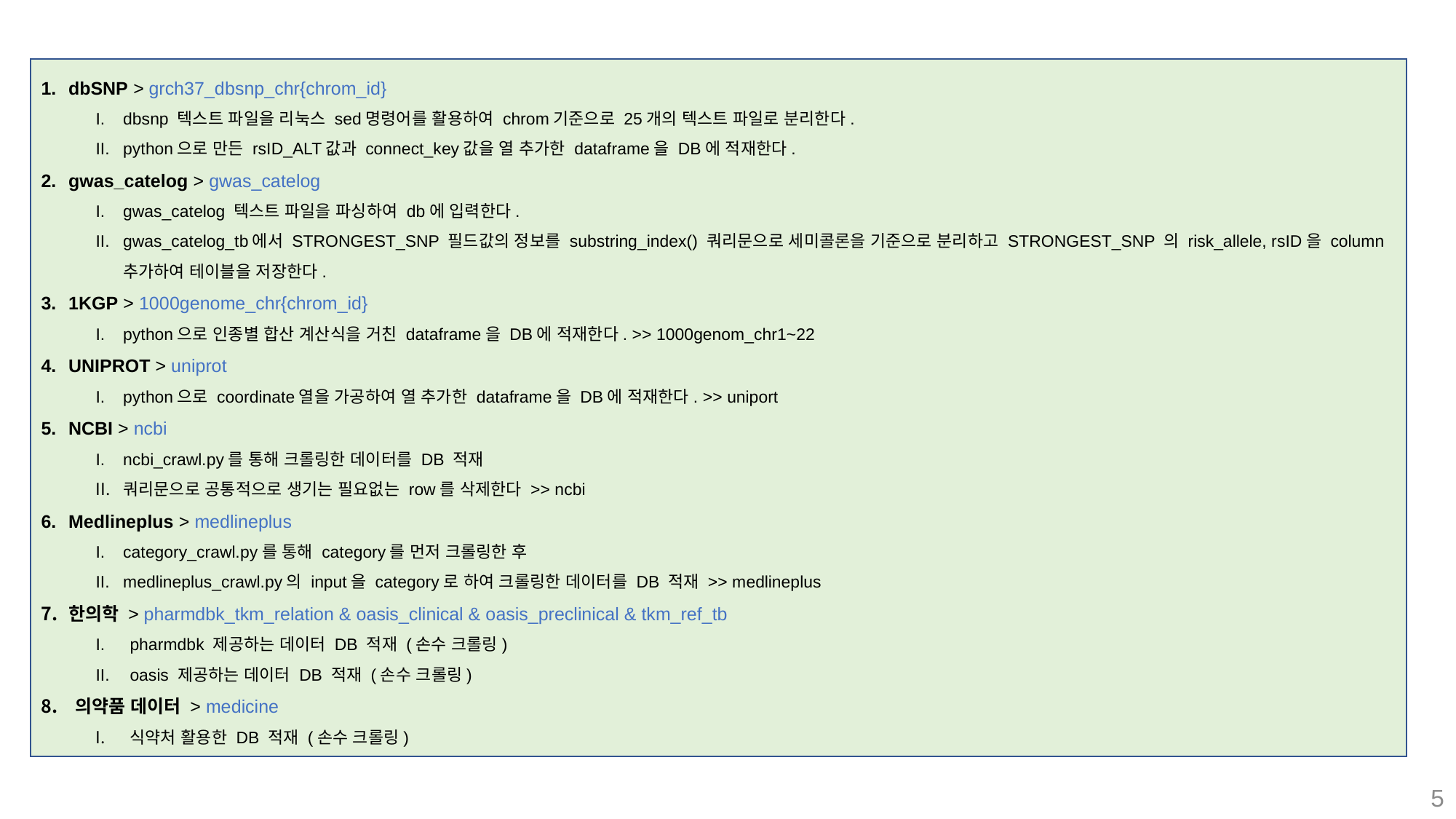

dbSNP > grch37_dbsnp_chr{chrom_id}
dbsnp 텍스트 파일을 리눅스 sed명령어를 활용하여 chrom기준으로 25개의 텍스트 파일로 분리한다.
python으로 만든 rsID_ALT값과 connect_key값을 열 추가한 dataframe을 DB에 적재한다.
gwas_catelog > gwas_catelog
gwas_catelog 텍스트 파일을 파싱하여 db에 입력한다.
gwas_catelog_tb에서 STRONGEST_SNP 필드값의 정보를 substring_index() 쿼리문으로 세미콜론을 기준으로 분리하고 STRONGEST_SNP 의 risk_allele, rsID을 column 추가하여 테이블을 저장한다.
1KGP > 1000genome_chr{chrom_id}
python으로 인종별 합산 계산식을 거친 dataframe을 DB에 적재한다. >> 1000genom_chr1~22
UNIPROT > uniprot
python으로 coordinate열을 가공하여 열 추가한 dataframe을 DB에 적재한다. >> uniport
NCBI > ncbi
ncbi_crawl.py를 통해 크롤링한 데이터를 DB 적재
쿼리문으로 공통적으로 생기는 필요없는 row를 삭제한다 >> ncbi
Medlineplus > medlineplus
category_crawl.py를 통해 category를 먼저 크롤링한 후
medlineplus_crawl.py의 input을 category로 하여 크롤링한 데이터를 DB 적재 >> medlineplus
한의학 > pharmdbk_tkm_relation & oasis_clinical & oasis_preclinical & tkm_ref_tb
pharmdbk 제공하는 데이터 DB 적재 (손수 크롤링)
oasis 제공하는 데이터 DB 적재 (손수 크롤링)
의약품 데이터 > medicine
식약처 활용한 DB 적재 (손수 크롤링)
5